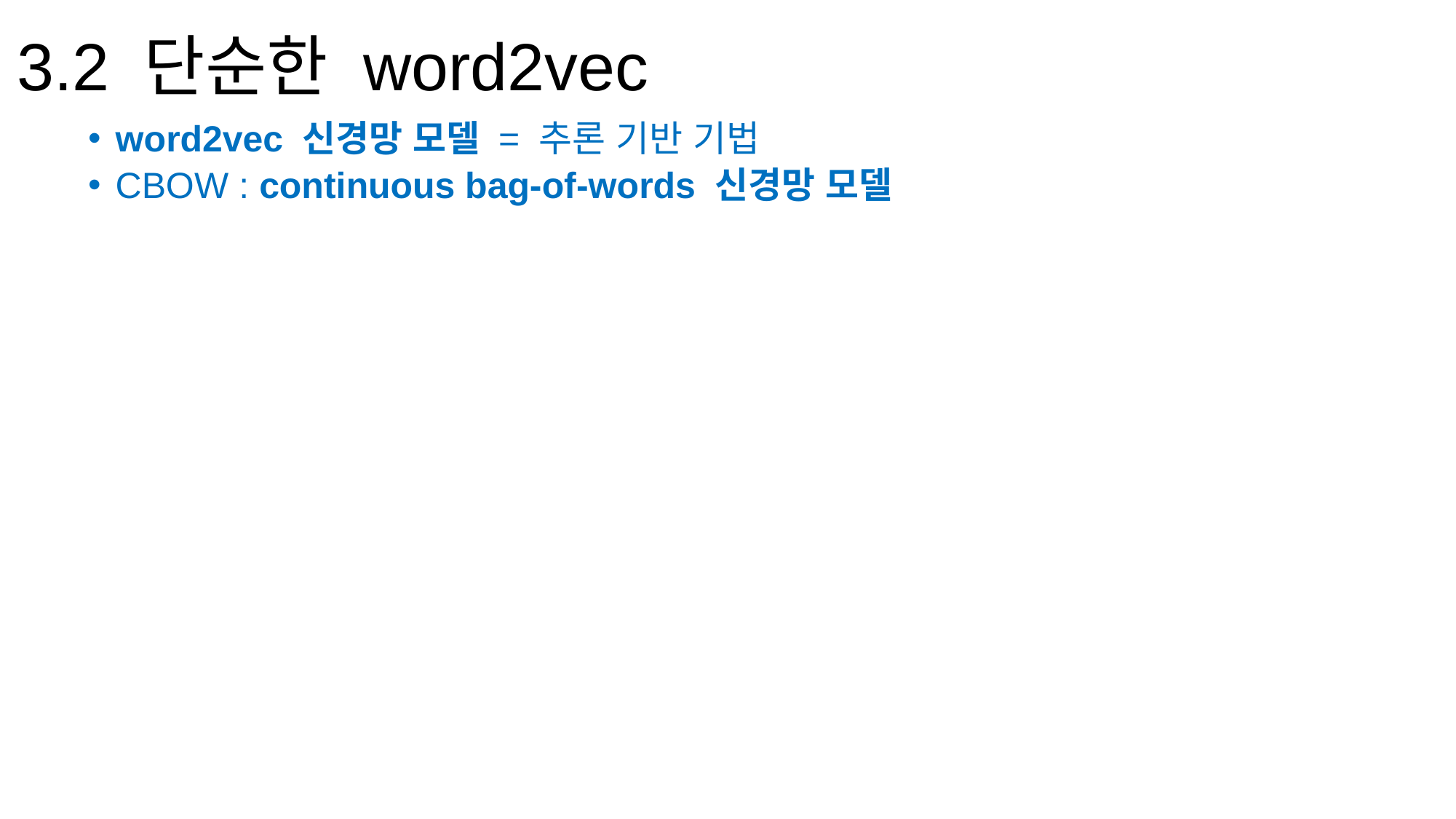

# 3.2 단순한 word2vec
word2vec 신경망 모델 = 추론 기반 기법
CBOW : continuous bag-of-words 신경망 모델